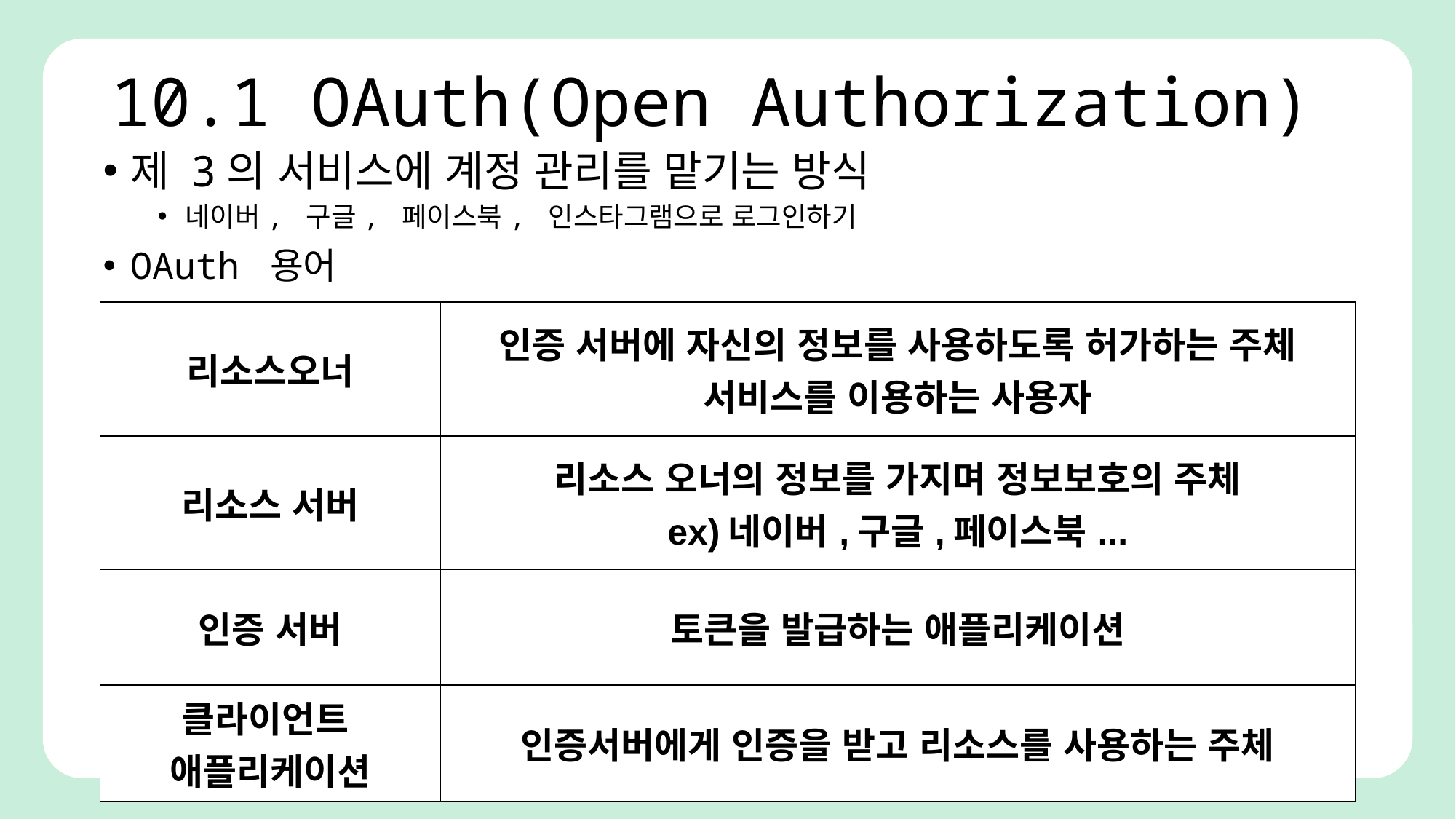

# 10.1 OAuth(Open Authorization)
제 3의 서비스에 계정 관리를 맡기는 방식
네이버, 구글, 페이스북, 인스타그램으로 로그인하기
OAuth 용어

| 리소스오너 | 인증 서버에 자신의 정보를 사용하도록 허가하는 주체 서비스를 이용하는 사용자 |
| --- | --- |
| 리소스 서버 | 리소스 오너의 정보를 가지며 정보보호의 주체 ex)네이버,구글,페이스북... |
| 인증 서버 | 토큰을 발급하는 애플리케이션 |
| 클라이언트 애플리케이션 | 인증서버에게 인증을 받고 리소스를 사용하는 주체 |
4